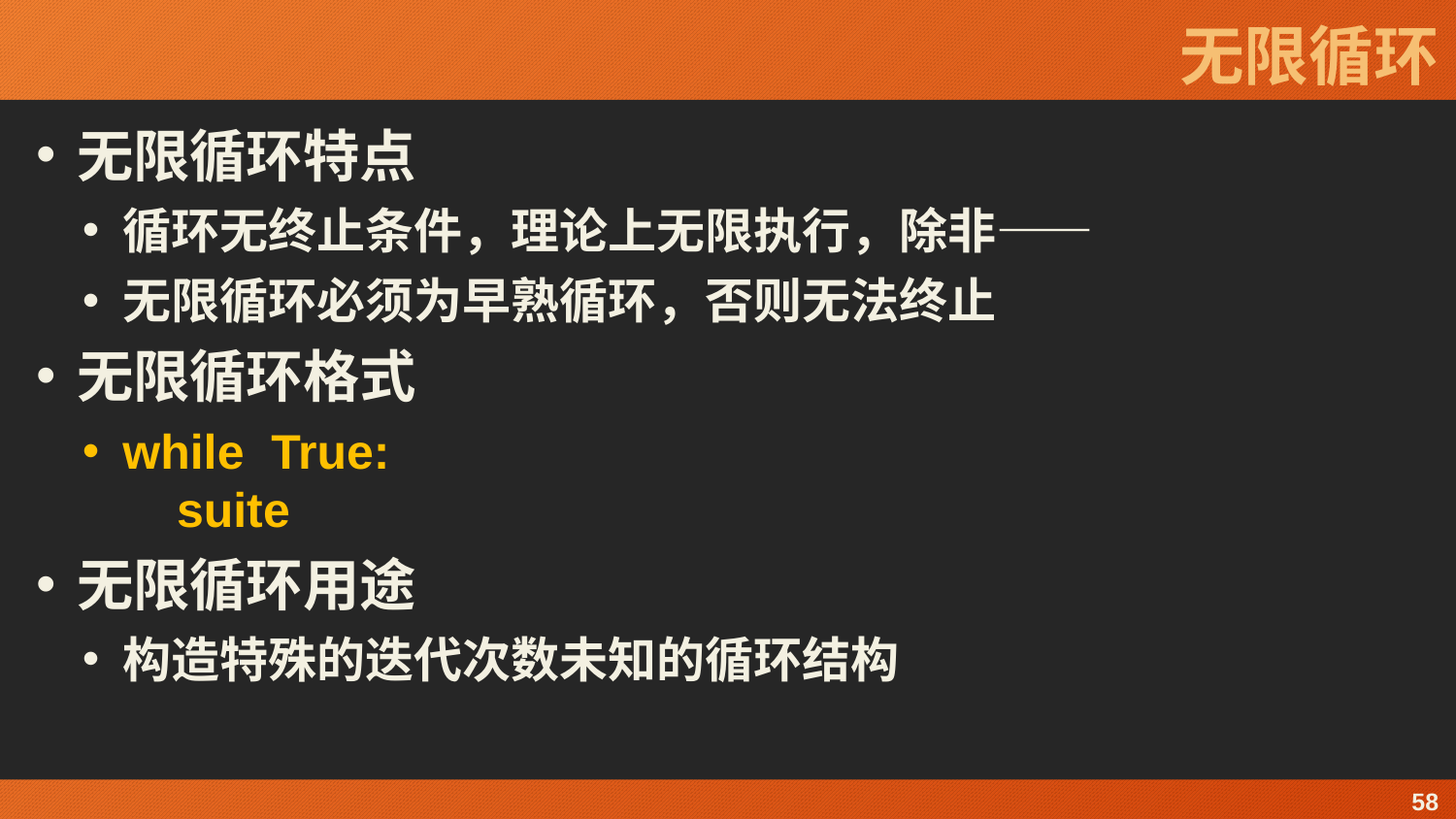

# 无限循环
无限循环特点
循环无终止条件，理论上无限执行，除非——
无限循环必须为早熟循环，否则无法终止
无限循环格式
while  True:
    suite
无限循环用途
构造特殊的迭代次数未知的循环结构
58